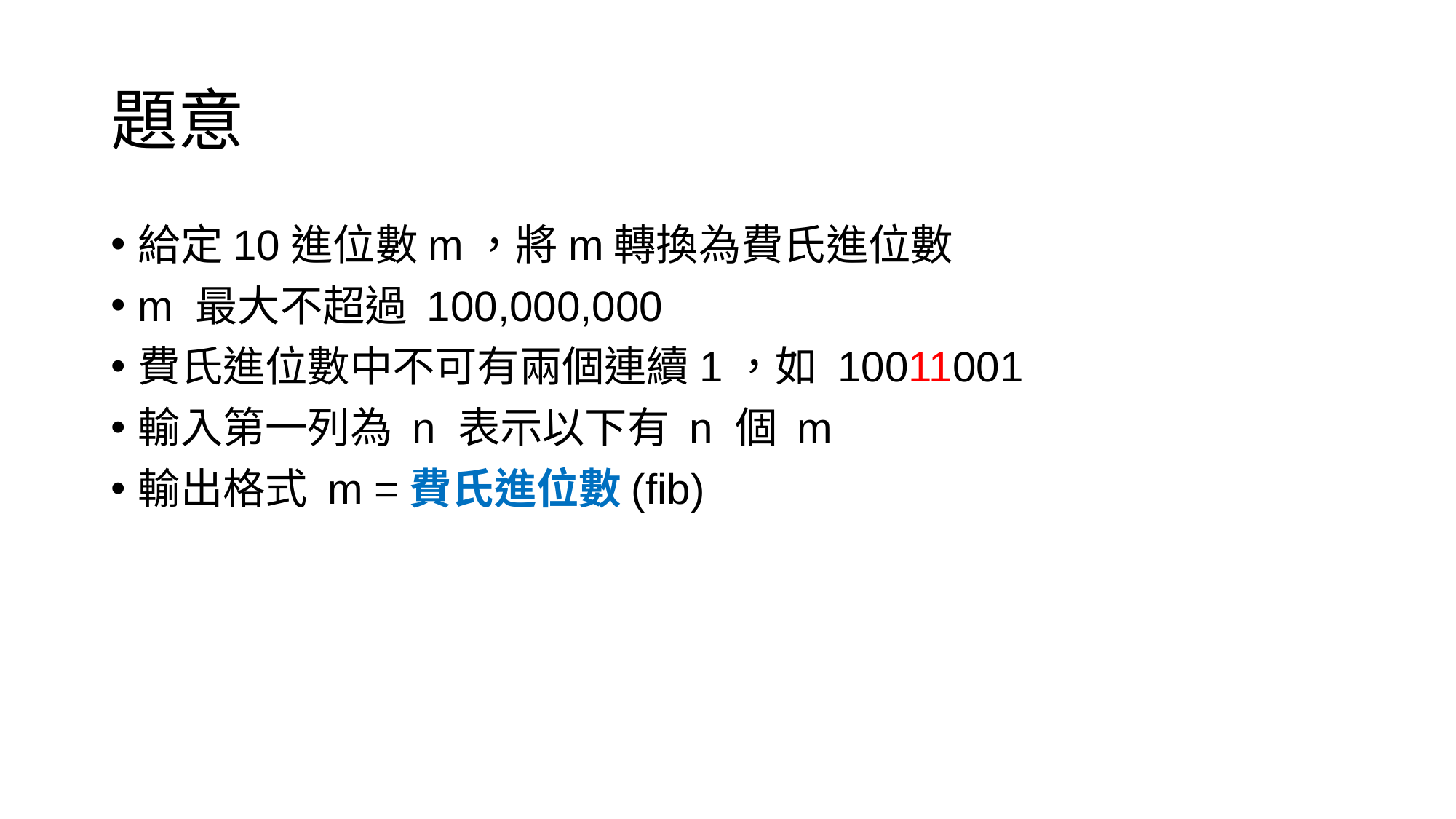

# 題意
給定10進位數m，將m轉換為費氏進位數
m 最大不超過 100,000,000
費氏進位數中不可有兩個連續1，如 10011001
輸入第一列為 n 表示以下有 n 個 m
輸出格式 m =費氏進位數(fib)